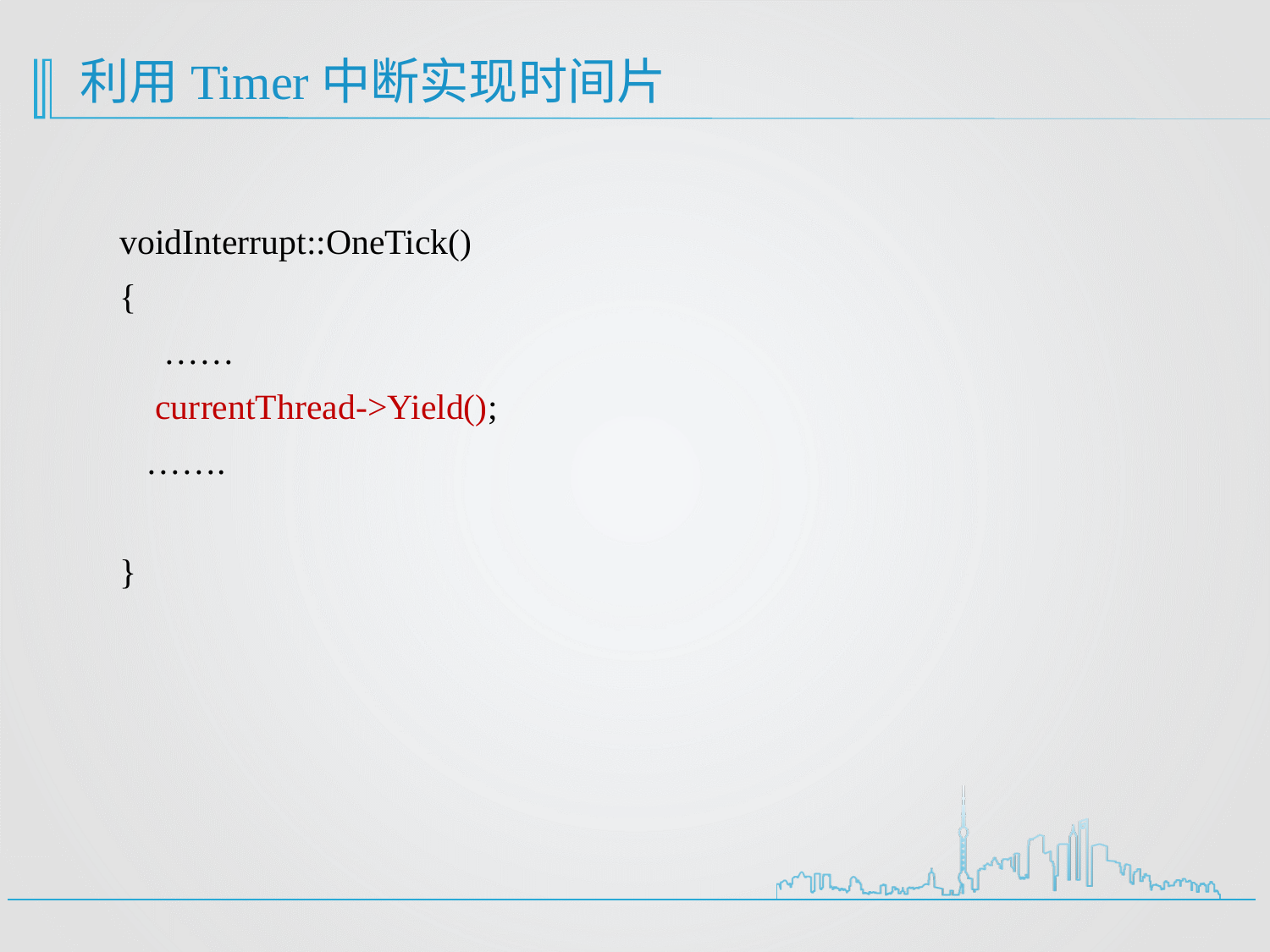

# 利用Timer中断实现时间片

voidInterrupt::OneTick()
{
     ……
    currentThread->Yield();
   …….

}